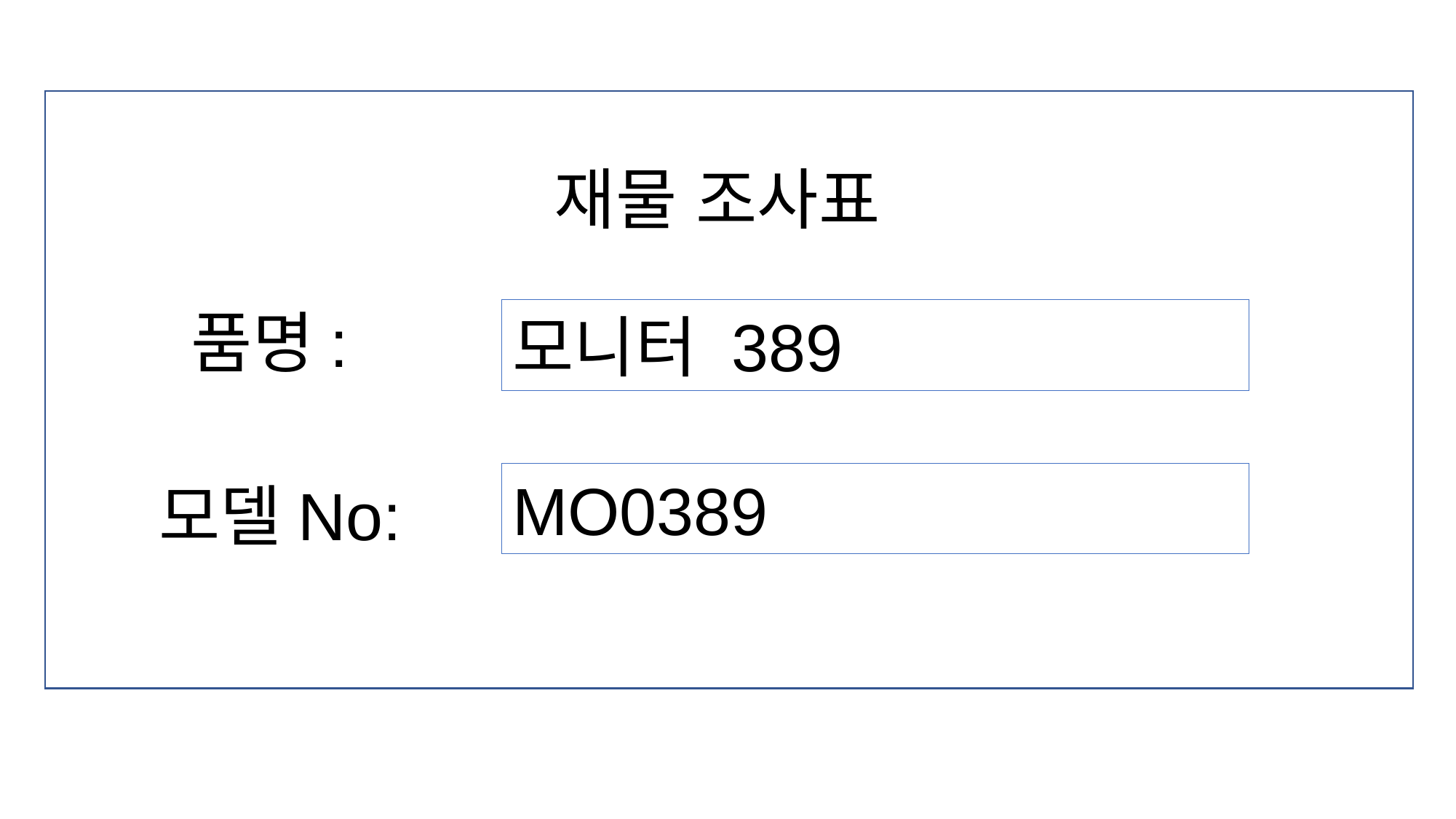

재물 조사표
품명:
모니터 389
MO0389
모델No: